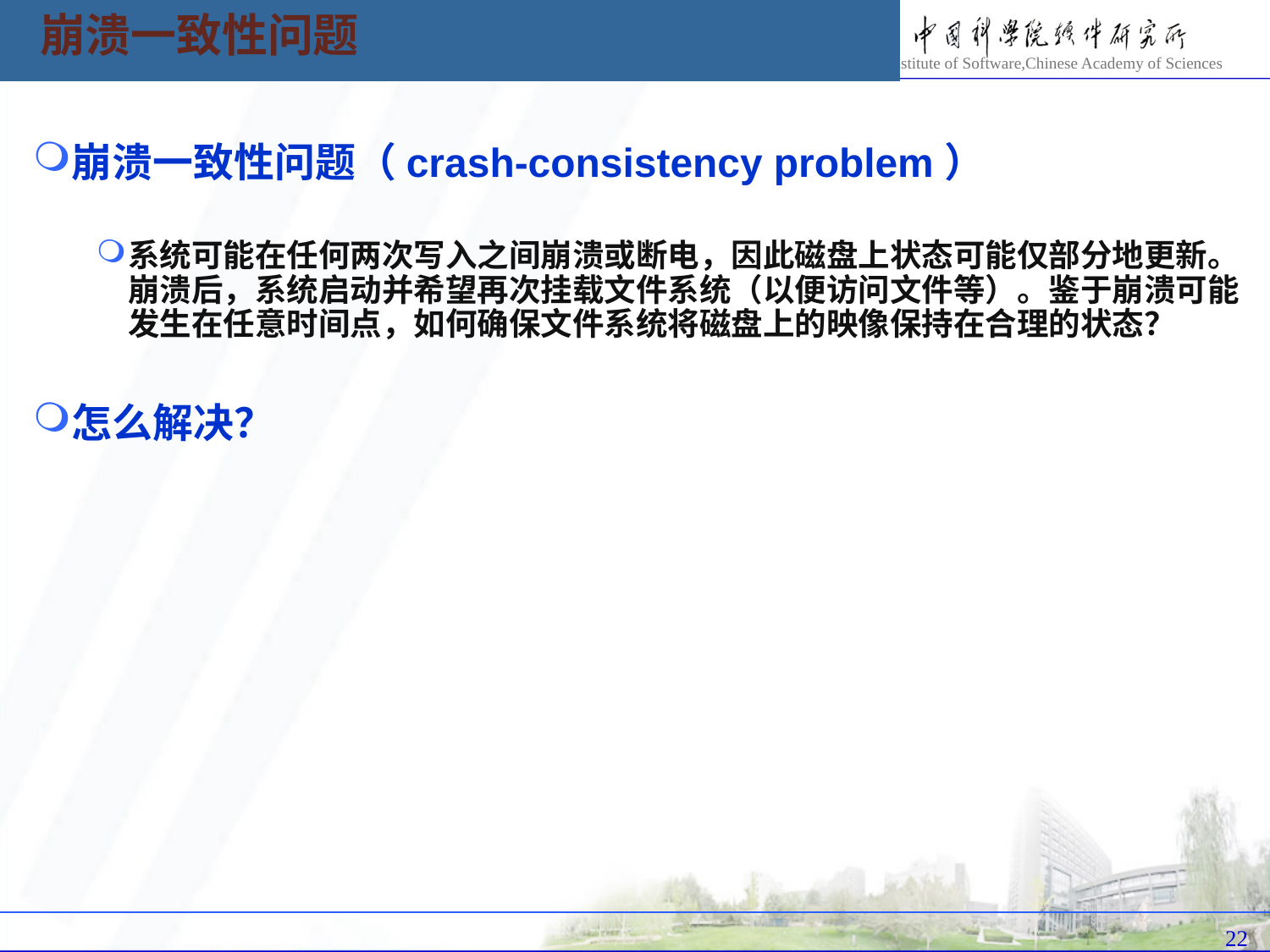

崩溃一致性问题
崩溃一致性问题（crash-consistency problem）

系统可能在任何两次写入之间崩溃或断电，因此磁盘上状态可能仅部分地更新。崩溃后，系统启动并希望再次挂载文件系统（以便访问文件等）。鉴于崩溃可能发生在任意时间点，如何确保文件系统将磁盘上的映像保持在合理的状态？

怎么解决？

22